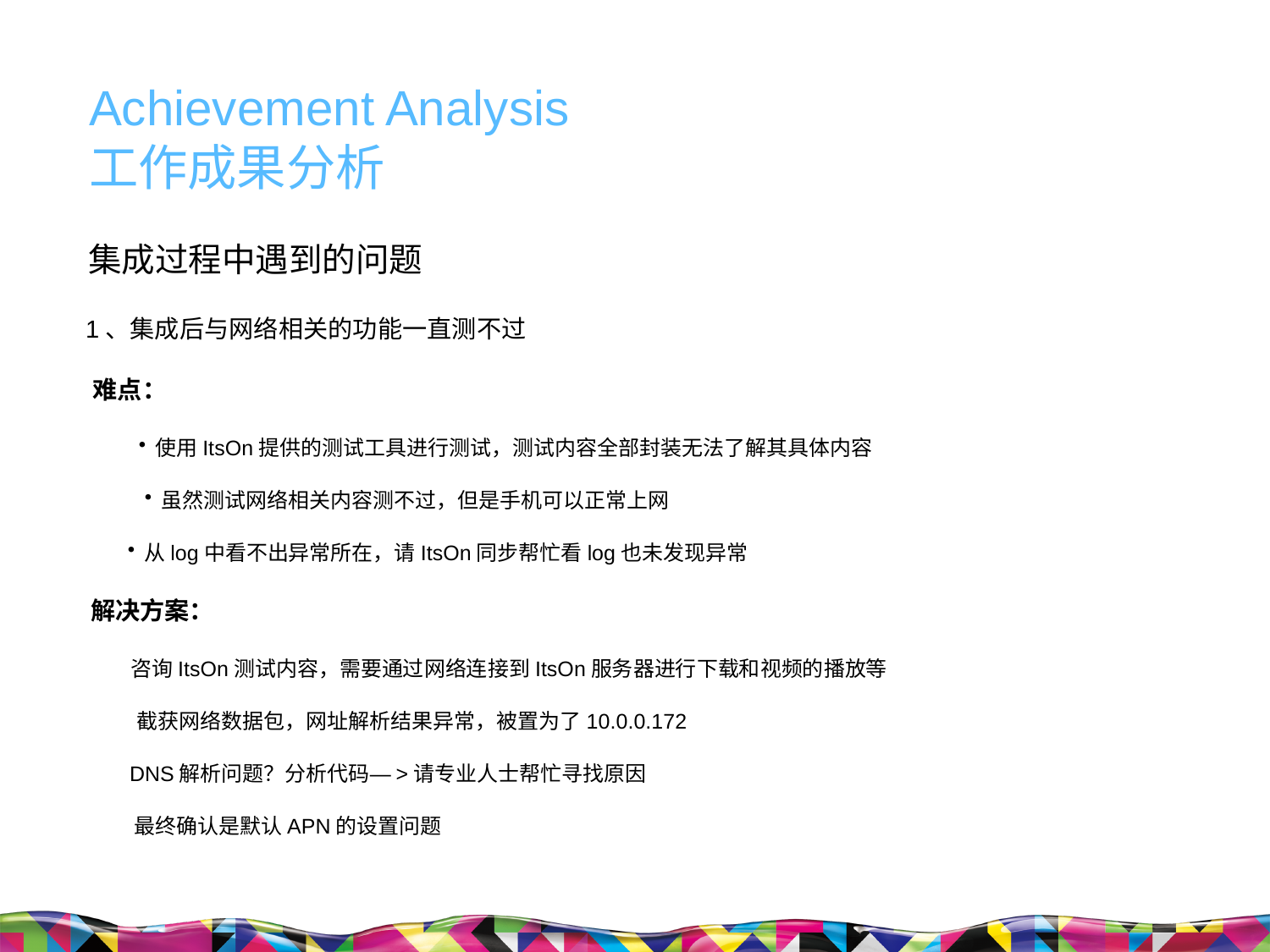

Achievement Analysis
工作成果分析
集成过程中遇到的问题
1、集成后与网络相关的功能一直测不过
难点：
使用ItsOn提供的测试工具进行测试，测试内容全部封装无法了解其具体内容
虽然测试网络相关内容测不过，但是手机可以正常上网
从log中看不出异常所在，请ItsOn同步帮忙看log也未发现异常
解决方案：
咨询ItsOn测试内容，需要通过网络连接到ItsOn服务器进行下载和视频的播放等
截获网络数据包，网址解析结果异常，被置为了10.0.0.172
DNS解析问题？分析代码—>请专业人士帮忙寻找原因
最终确认是默认APN的设置问题